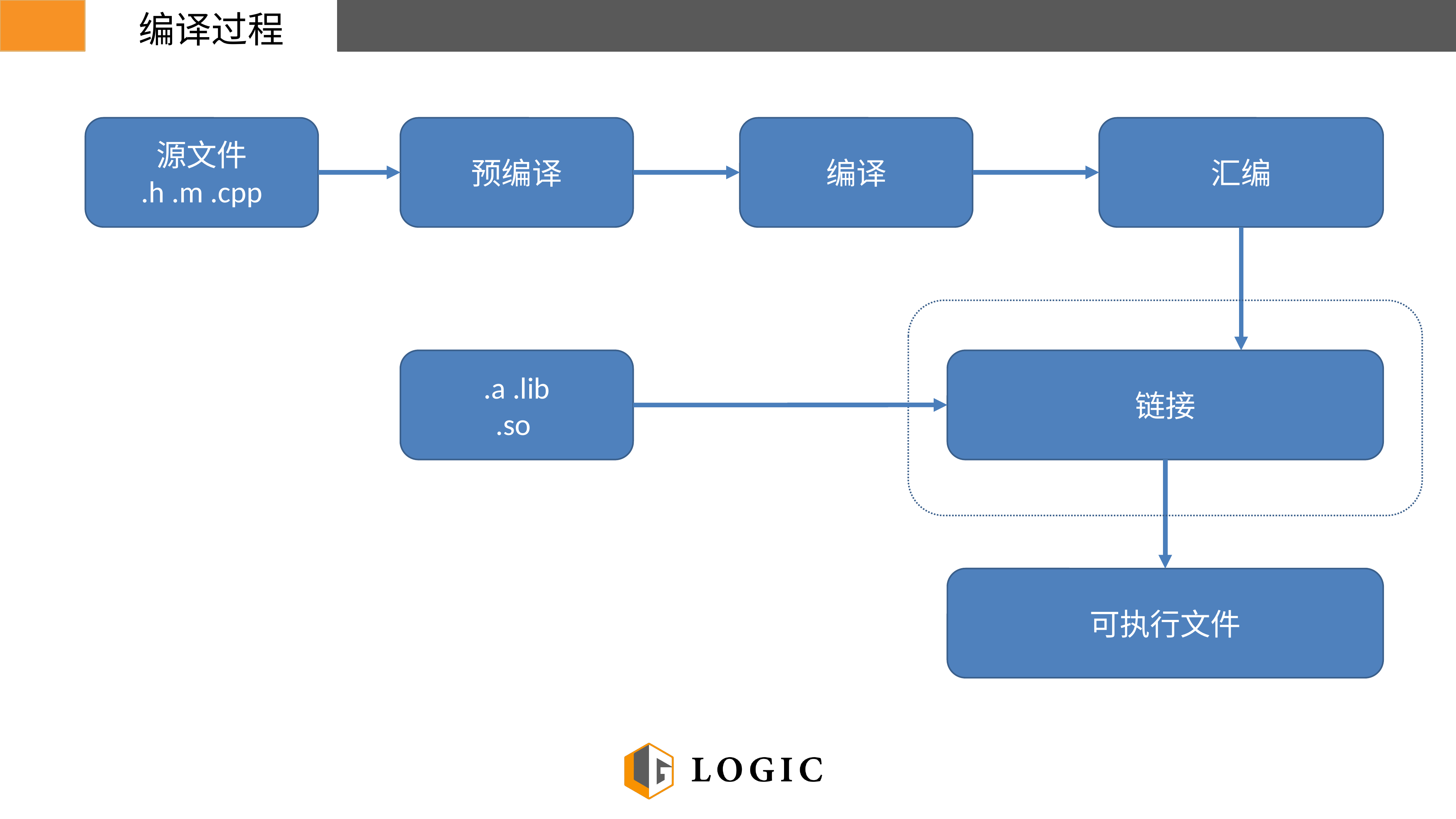

编译过程
源文件
.h .m .cpp
预编译
编译
汇编

.a .lib
.so
链接
可执行文件